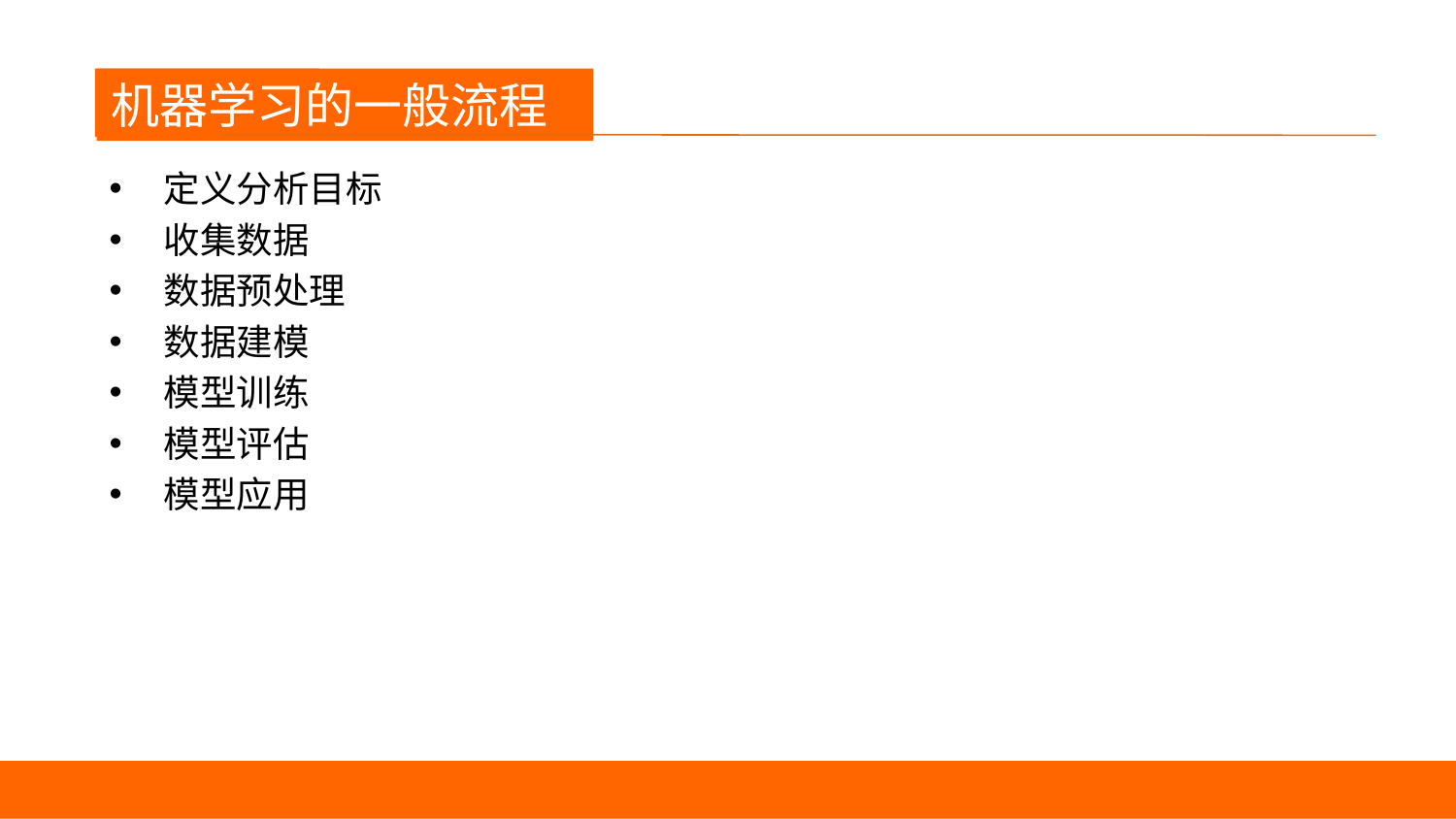

机器学习的一般流程
定义分析目标
收集数据
数据预处理
数据建模
模型训练
模型评估
模型应用